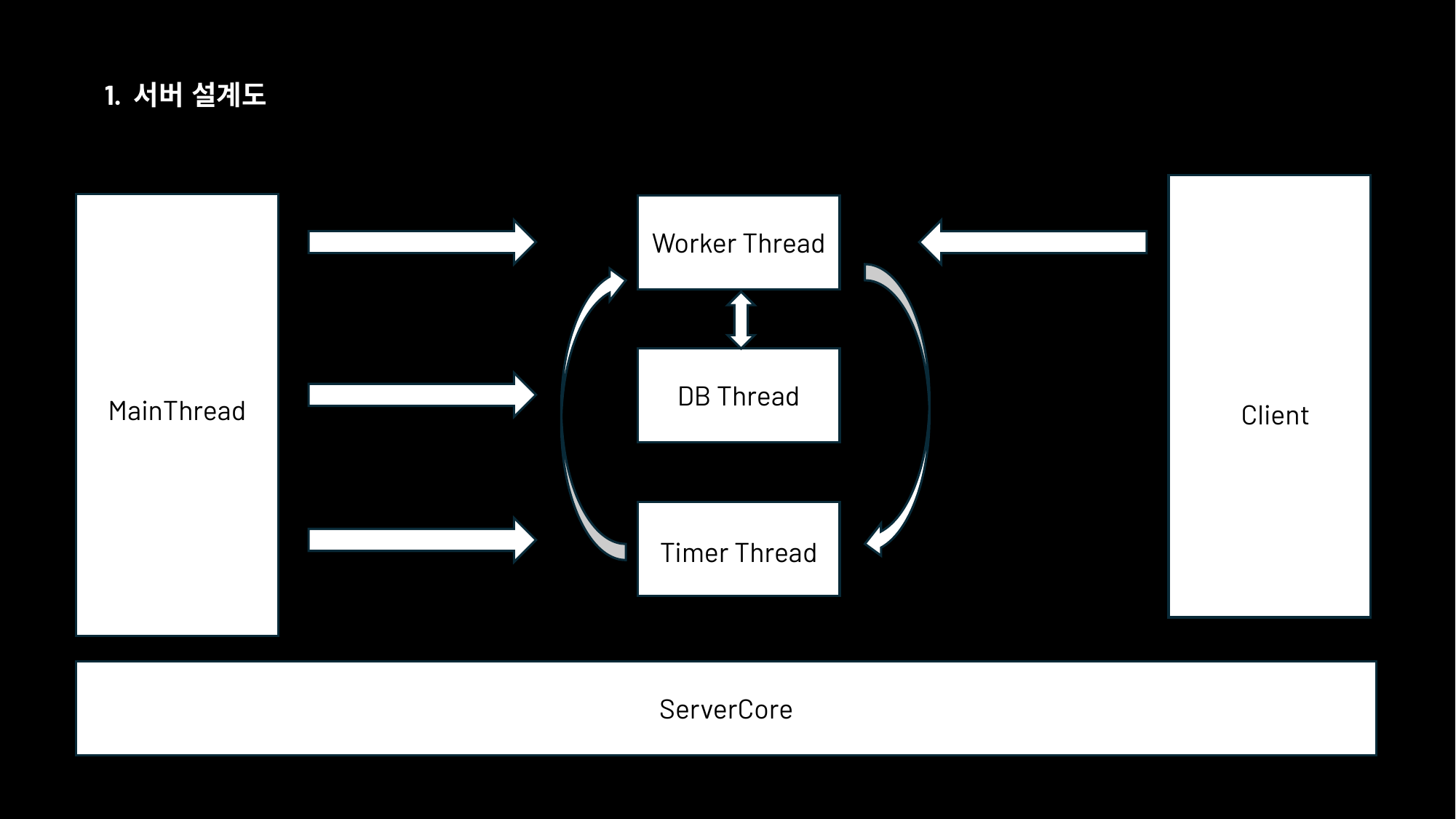

1. 서버 설계도

Worker Thread

DB Thread
MainThread
Client

Timer Thread

ServerCore